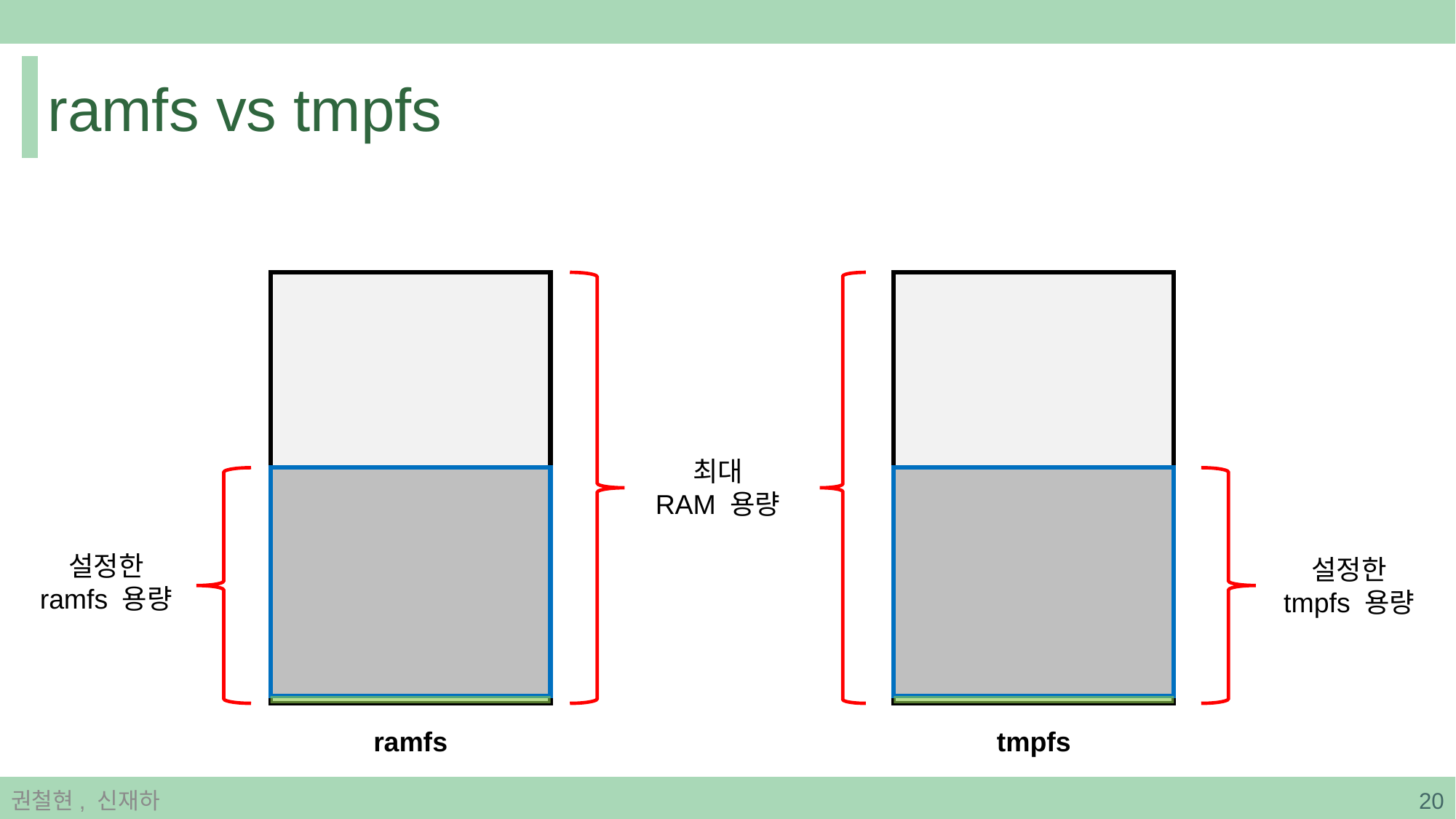

# ramfs vs tmpfs

최대
RAM 용량

설정한
ramfs 용량
설정한
tmpfs 용량

ramfs
tmpfs
권철현, 신재하
20